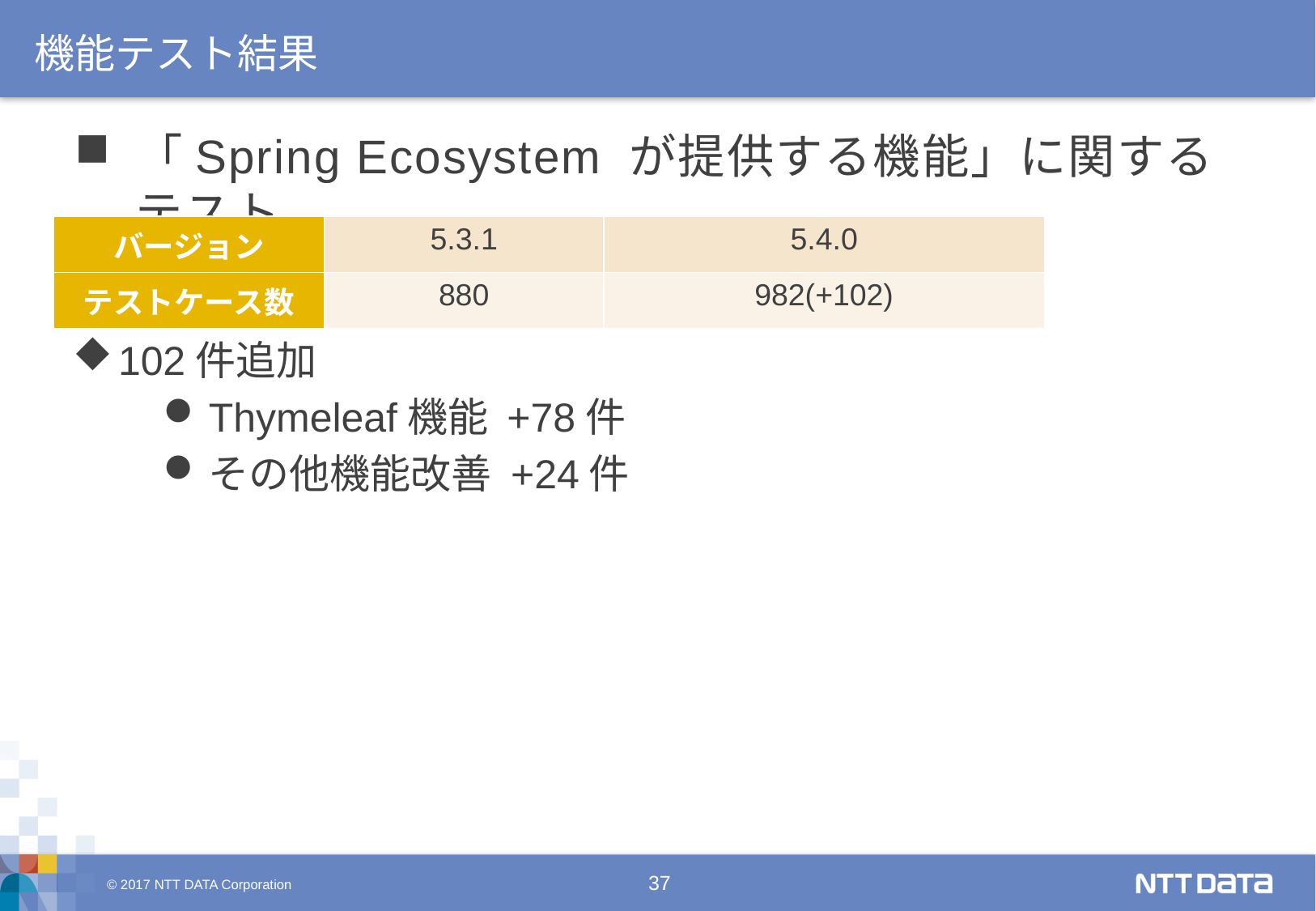

機能テスト結果
「Spring Ecosystem が提供する機能」に関するテスト

| バージョン | 5.3.1 | 5.4.0 |
| --- | --- | --- |
| テストケース数 | 880 | 982(+102) |
102件追加
Thymeleaf機能 +78件
その他機能改善 +24件